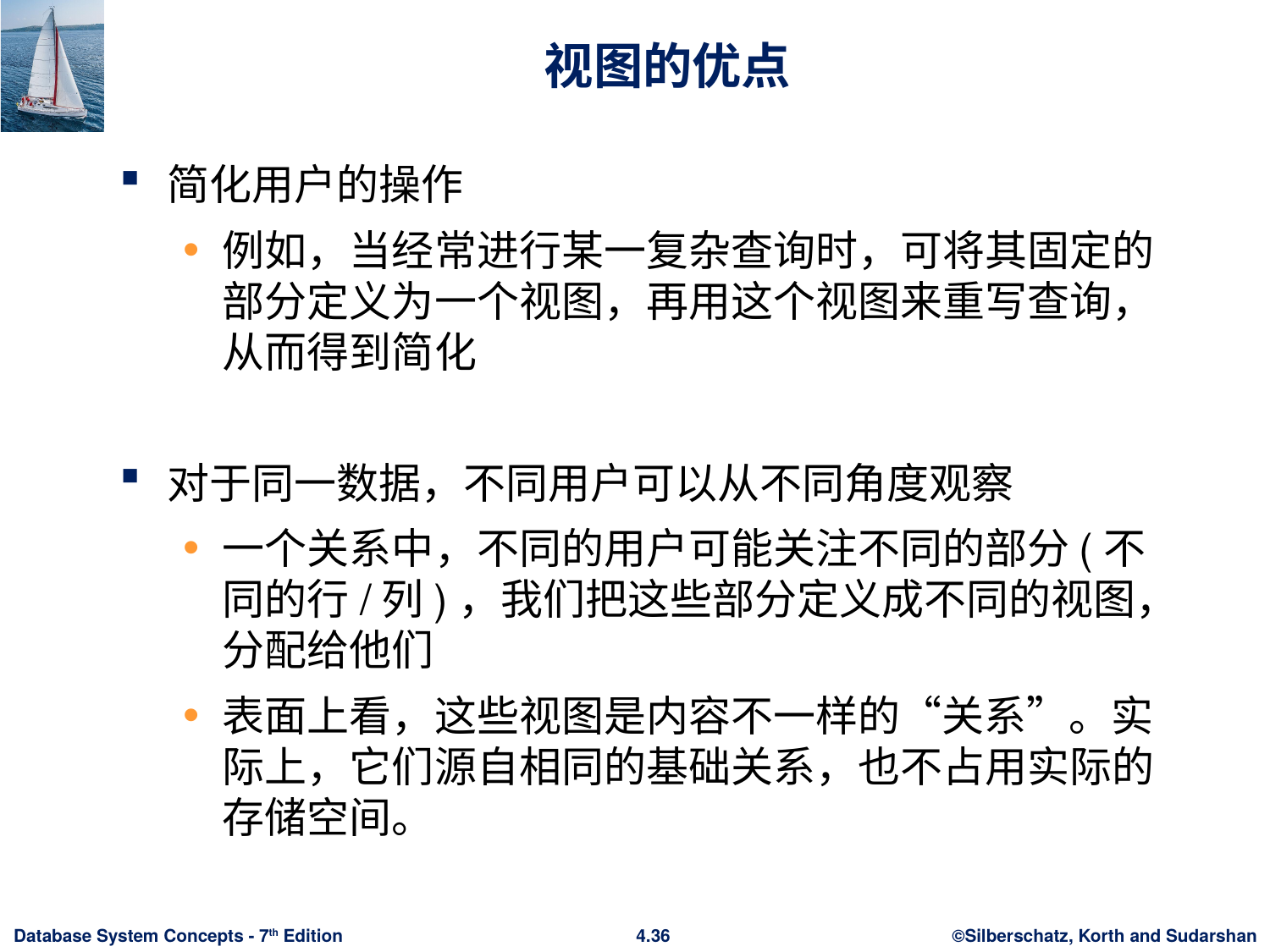

# 视图的优点
简化用户的操作
例如，当经常进行某一复杂查询时，可将其固定的部分定义为一个视图，再用这个视图来重写查询，从而得到简化

对于同一数据，不同用户可以从不同角度观察
一个关系中，不同的用户可能关注不同的部分(不同的行/列)，我们把这些部分定义成不同的视图，分配给他们
表面上看，这些视图是内容不一样的“关系”。实际上，它们源自相同的基础关系，也不占用实际的存储空间。